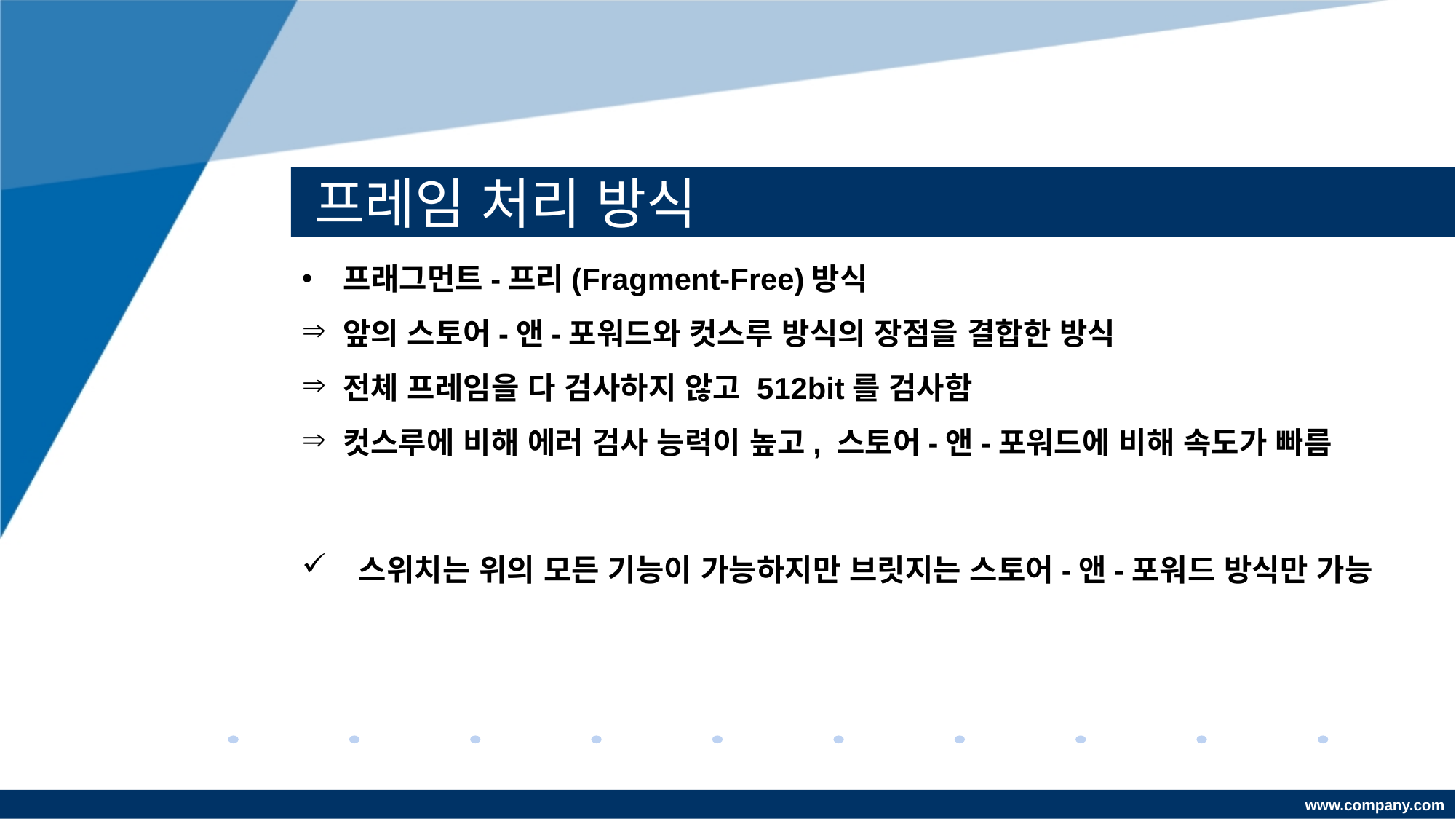

# 프레임 처리 방식
 프래그먼트-프리(Fragment-Free)방식
앞의 스토어-앤-포워드와 컷스루 방식의 장점을 결합한 방식
전체 프레임을 다 검사하지 않고 512bit를 검사함
컷스루에 비해 에러 검사 능력이 높고, 스토어-앤-포워드에 비해 속도가 빠름
 스위치는 위의 모든 기능이 가능하지만 브릿지는 스토어-앤-포워드 방식만 가능